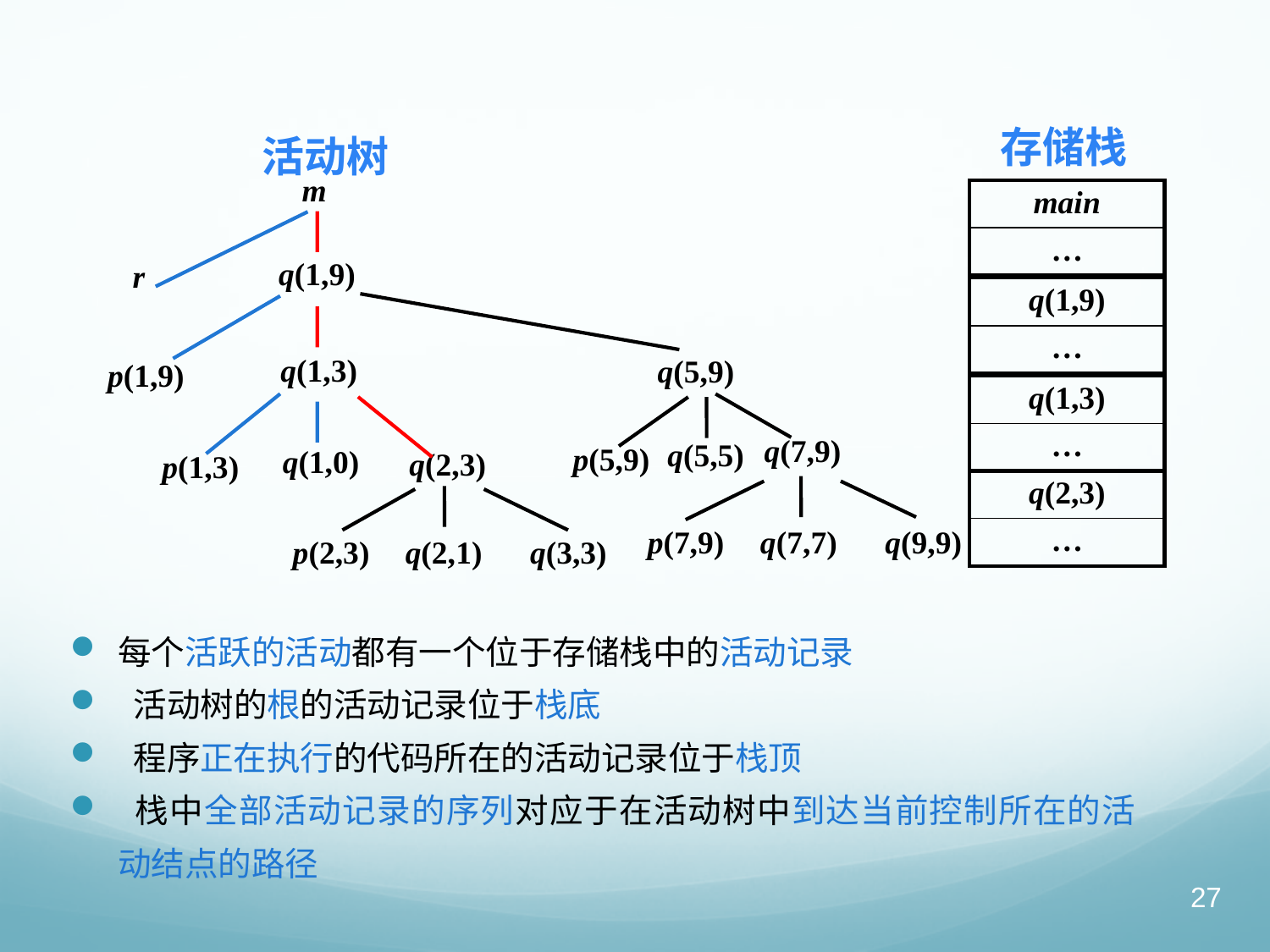

存储栈
活动树
m
| main |
| --- |
| … |

q(1,9)
r
| q(1,9) |
| --- |
| … |

q(5,9)

q(7,9)
q(5,5)
p(5,9)

p(7,9)
q(7,7)
q(9,9)
p(2,3)
q(2,1)
q(3,3)

q(1,3)
p(1,9)
| q(1,3) |
| --- |
| … |

q(1,0)
q(2,3)
p(1,3)
| q(2,3) |
| --- |
| … |
每个活跃的活动都有一个位于存储栈中的活动记录
 活动树的根的活动记录位于栈底
 程序正在执行的代码所在的活动记录位于栈顶
 栈中全部活动记录的序列对应于在活动树中到达当前控制所在的活动结点的路径
27